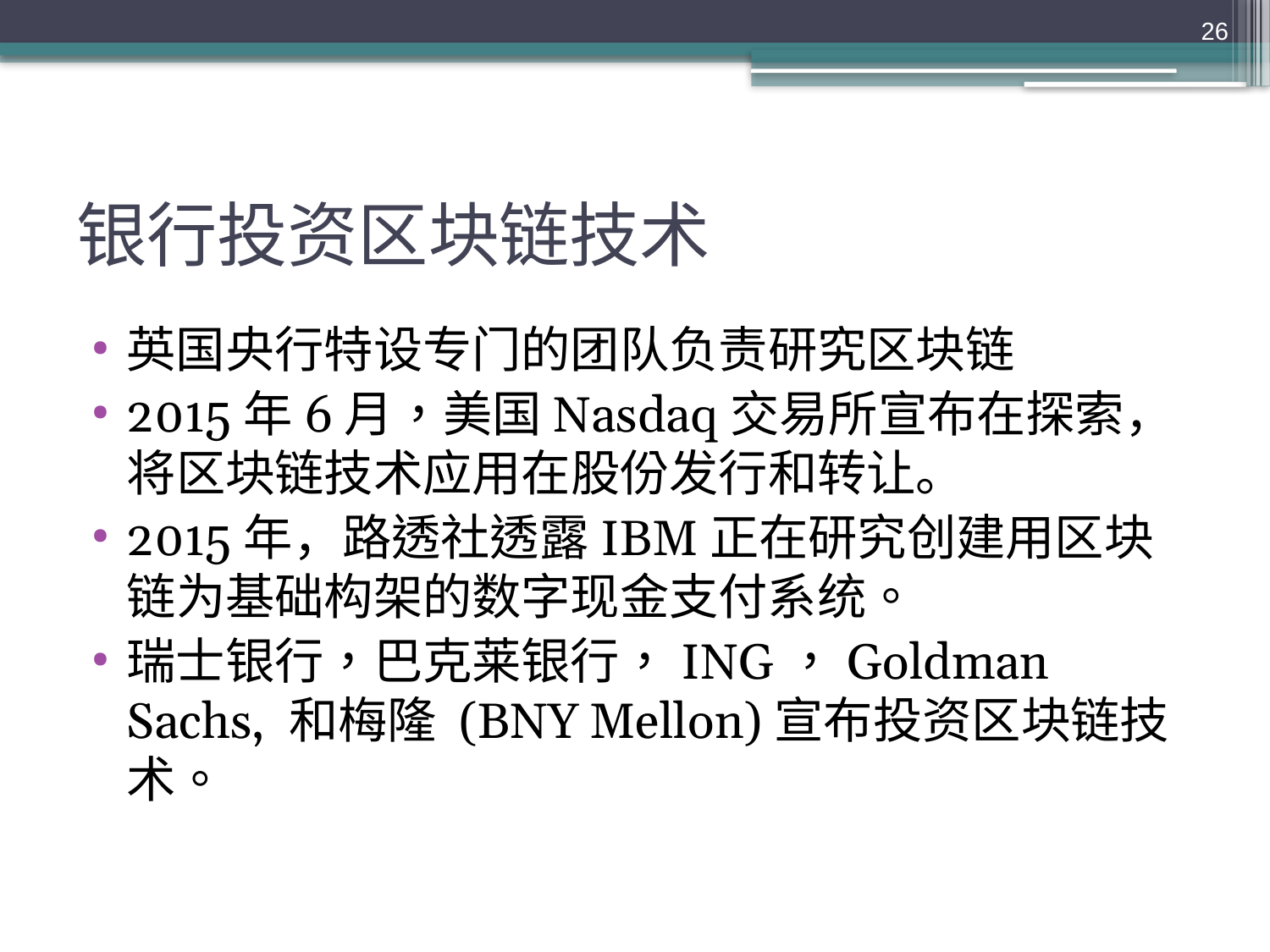

26

# 银行投资区块链技术
英国央行特设专门的团队负责研究区块链
2015年6月，美国Nasdaq交易所宣布在探索，将区块链技术应用在股份发行和转让。
2015年，路透社透露IBM正在研究创建用区块链为基础构架的数字现金支付系统。
瑞士银行，巴克莱银行，ING，Goldman Sachs, 和梅隆 (BNY Mellon)宣布投资区块链技术。